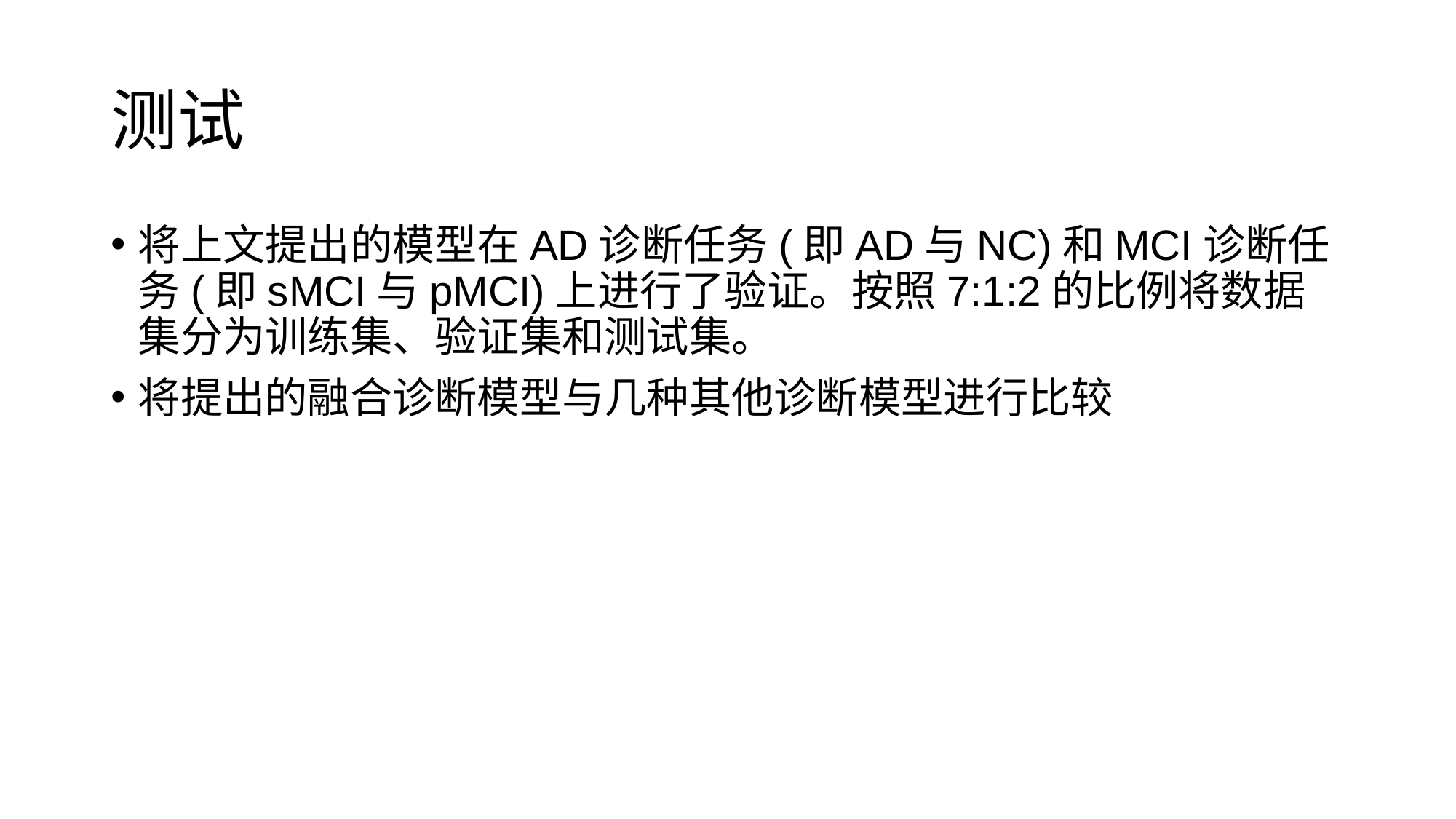

# 测试
将上文提出的模型在AD诊断任务(即AD与NC)和MCI诊断任务(即sMCI与pMCI)上进行了验证。按照7:1:2的比例将数据集分为训练集、验证集和测试集。
将提出的融合诊断模型与几种其他诊断模型进行比较